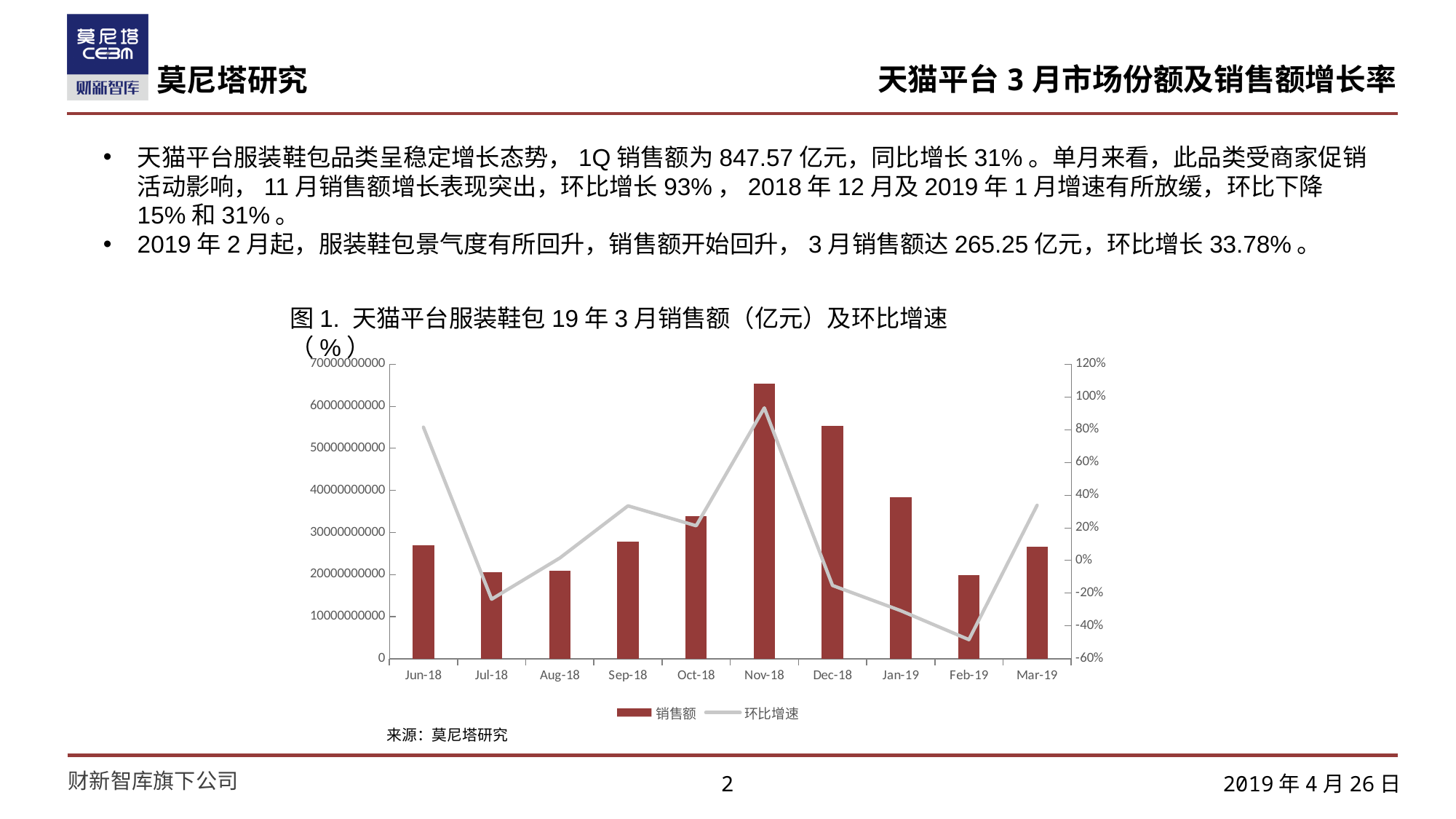

# 天猫平台3月市场份额及销售额增长率
天猫平台服装鞋包品类呈稳定增长态势，1Q销售额为847.57亿元，同比增长31%。单月来看，此品类受商家促销活动影响，11月销售额增长表现突出，环比增长93%，2018年12月及2019年1月增速有所放缓，环比下降15%和31%。
2019年2月起，服装鞋包景气度有所回升，销售额开始回升，3月销售额达265.25亿元，环比增长33.78%。

图1. 天猫平台服装鞋包19年3月销售额（亿元）及环比增速（%）

### Chart

| Category | 销售额 | 环比增速 |
|---|---|---|
| 43252.0 | 26944023147.0 | 0.815071194930274 |
| 43282.0 | 20576504869.0 | -0.236323961097434 |
| 43313.0 | 20891665228.0 | 0.0153165156573705 |
| 43344.0 | 27879703883.0 | 0.334489308474764 |
| 43374.0 | 33813170390.0 | 0.212823871153739 |
| 43405.0 | 65367051159.0 | 0.933183147426242 |
| 43435.0 | 55393369956.0 | -0.15257964106014 |
| 43466.0 | 38405674275.0 | -0.306673807614407 |
| 43497.0 | 19826899955.0 | -0.483750765237671 |
| 43525.0 | 26525211184.0 | 0.337839563633386 |
来源：莫尼塔研究
2
2019年4月26日